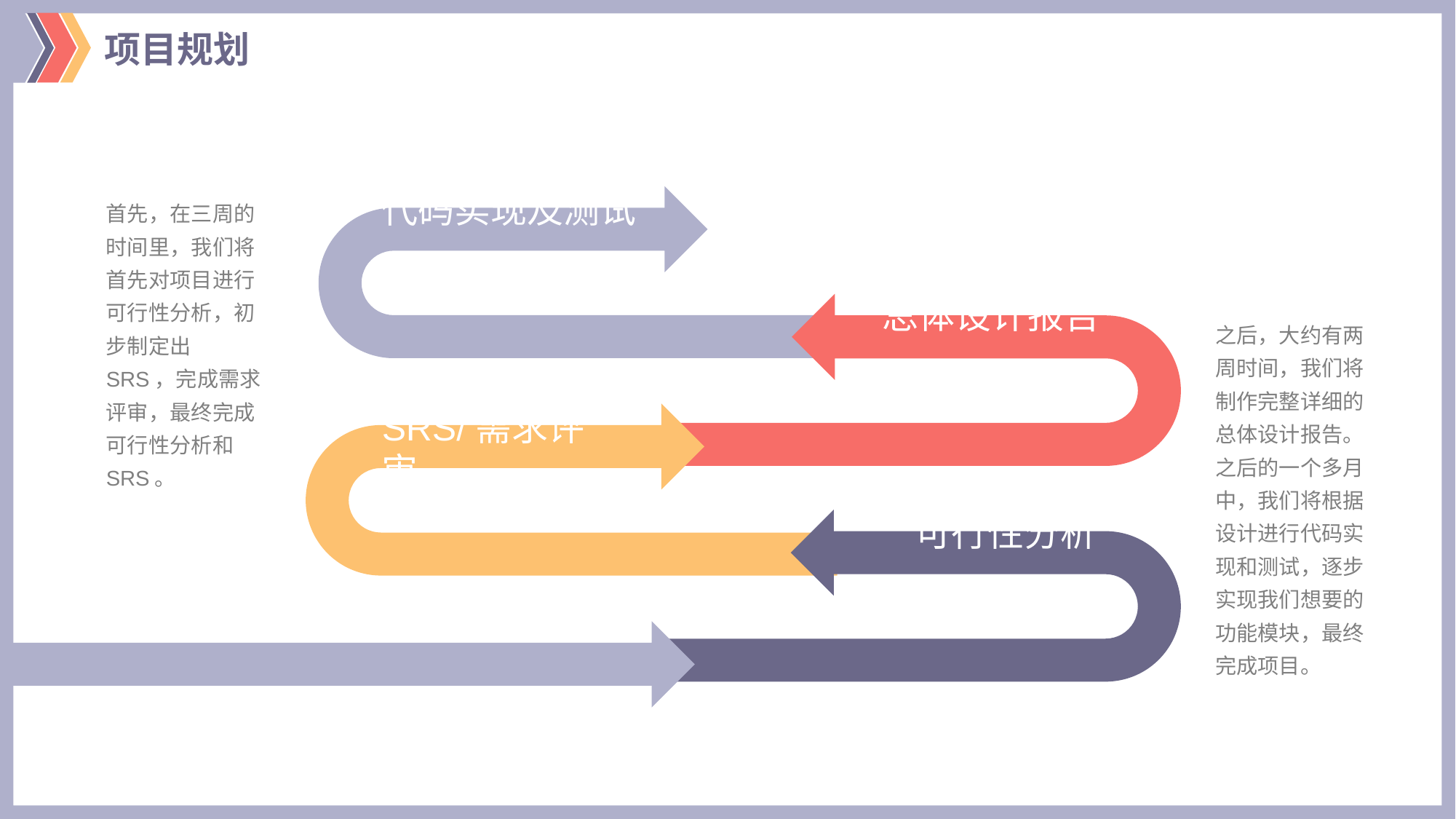

项目规划
代码实现及测试

首先，在三周的时间里，我们将首先对项目进行可行性分析，初步制定出SRS，完成需求评审，最终完成可行性分析和SRS。
总体设计报告
之后，大约有两周时间，我们将制作完整详细的总体设计报告。之后的一个多月中，我们将根据设计进行代码实现和测试，逐步实现我们想要的功能模块，最终完成项目。
SRS/需求评审
   可行性分析